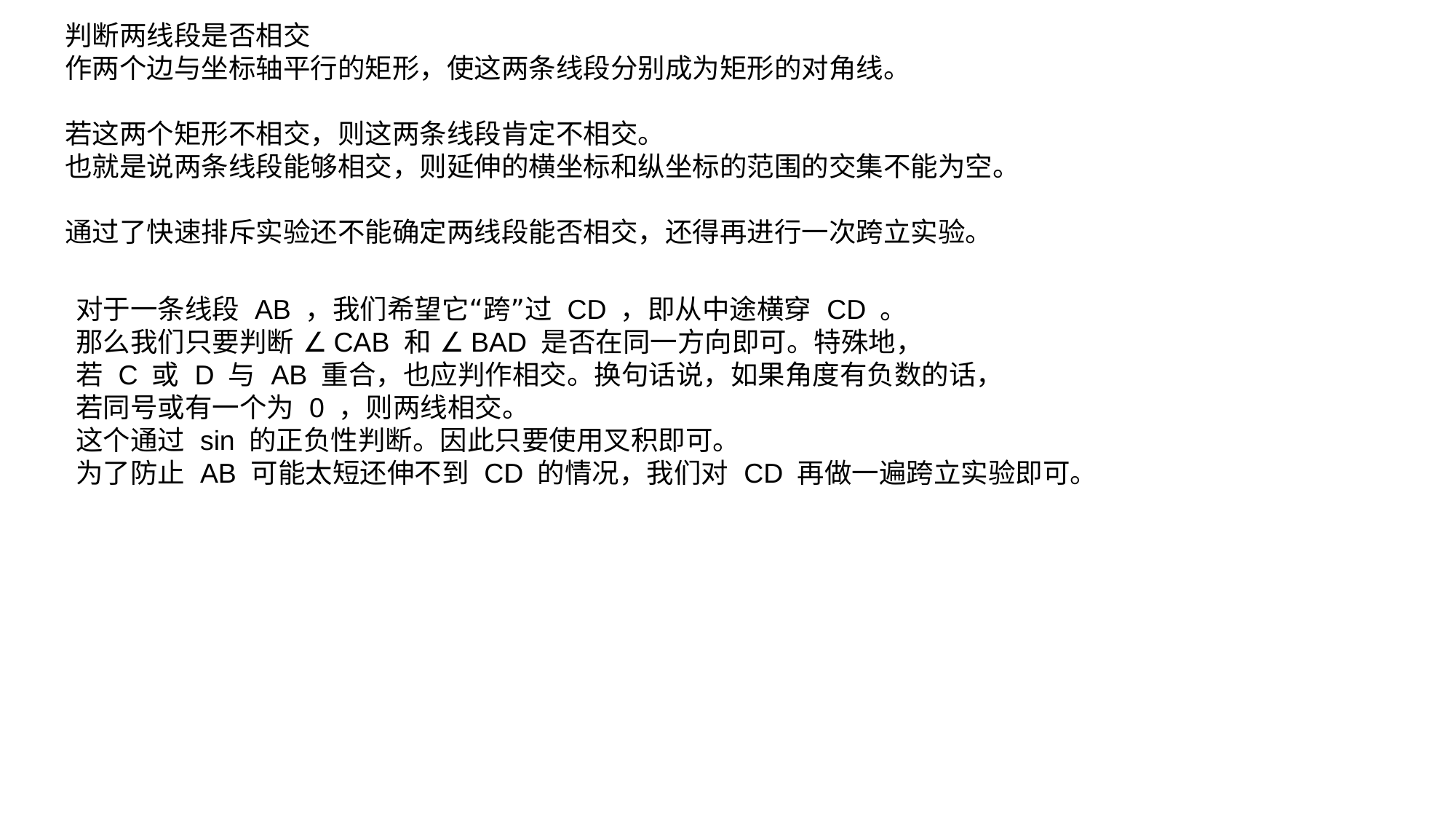

判断两线段是否相交
作两个边与坐标轴平行的矩形，使这两条线段分别成为矩形的对角线。

若这两个矩形不相交，则这两条线段肯定不相交。
也就是说两条线段能够相交，则延伸的横坐标和纵坐标的范围的交集不能为空。

通过了快速排斥实验还不能确定两线段能否相交，还得再进行一次跨立实验。
对于一条线段 AB ，我们希望它“跨”过 CD ，即从中途横穿 CD 。
那么我们只要判断 ∠CAB 和 ∠BAD 是否在同一方向即可。特殊地，
若 C 或 D 与 AB 重合，也应判作相交。换句话说，如果角度有负数的话，
若同号或有一个为 0 ，则两线相交。
这个通过 sin 的正负性判断。因此只要使用叉积即可。
为了防止 AB 可能太短还伸不到 CD 的情况，我们对 CD 再做一遍跨立实验即可。